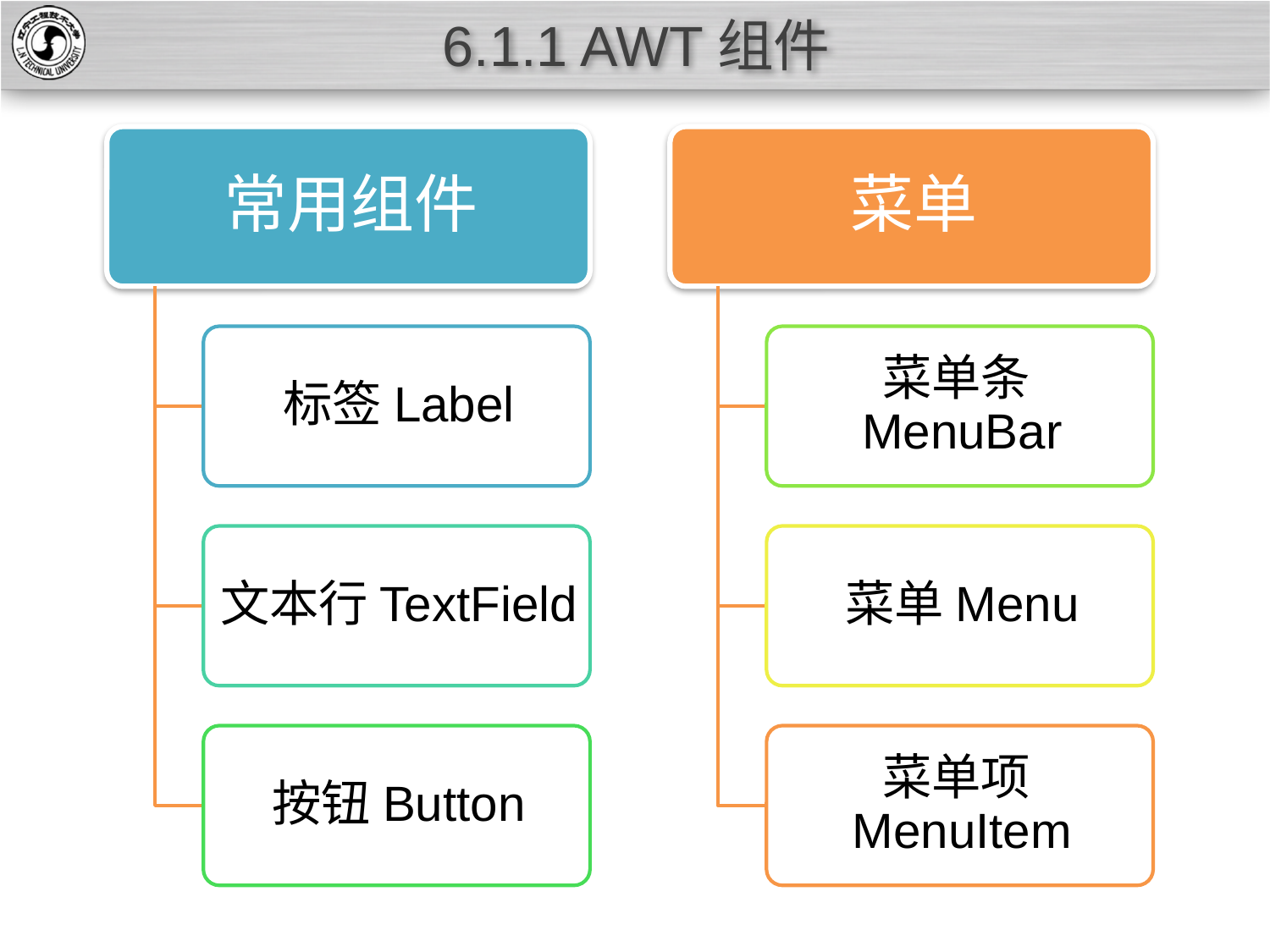

# 6.1.1 AWT组件
常用组件
标签Label
文本行TextField
按钮Button
菜单
菜单条MenuBar
菜单Menu
菜单项MenuItem